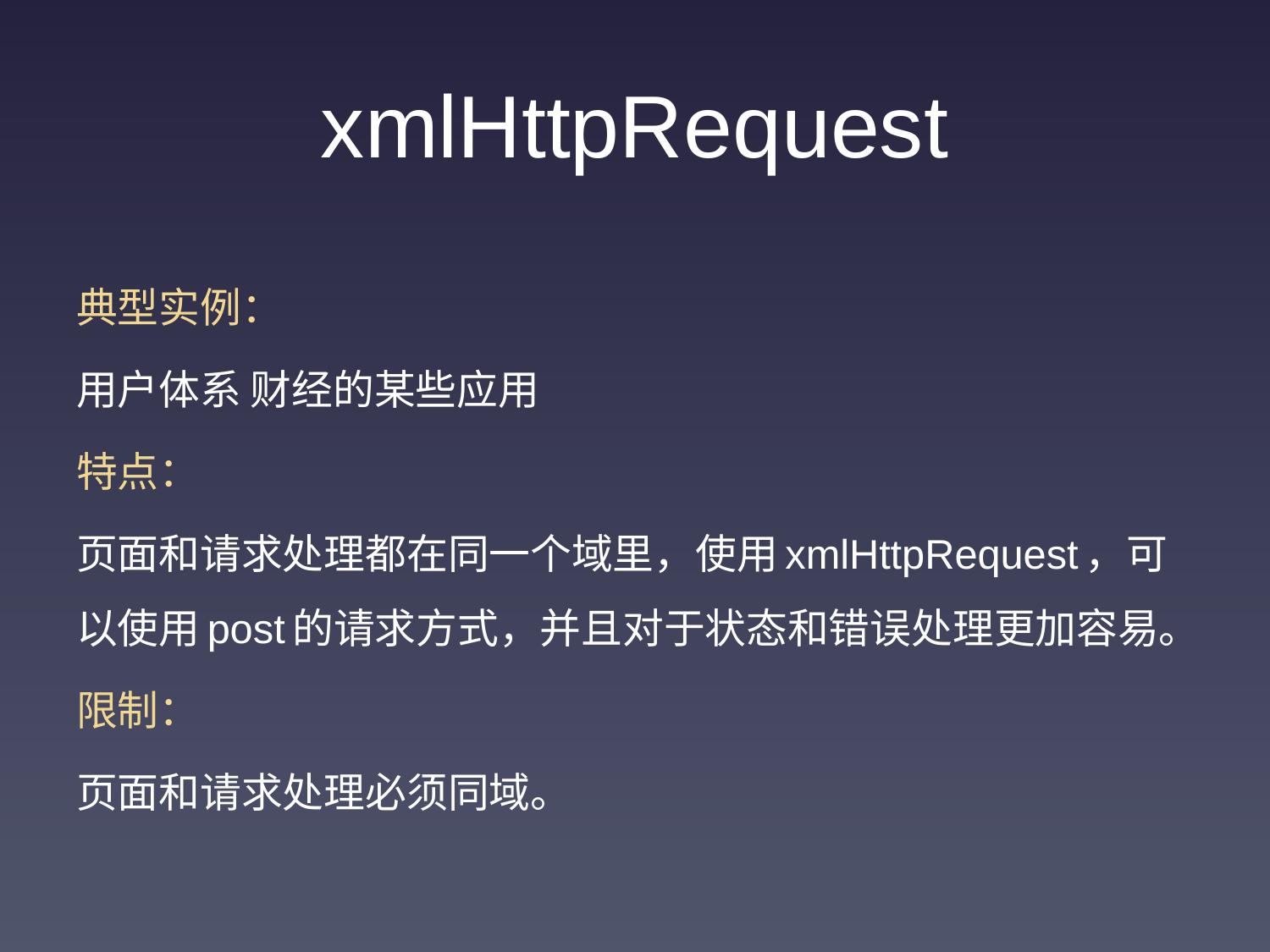

# xmlHttpRequest
典型实例：
用户体系 财经的某些应用
特点：
页面和请求处理都在同一个域里，使用xmlHttpRequest，可以使用post的请求方式，并且对于状态和错误处理更加容易。
限制：
页面和请求处理必须同域。